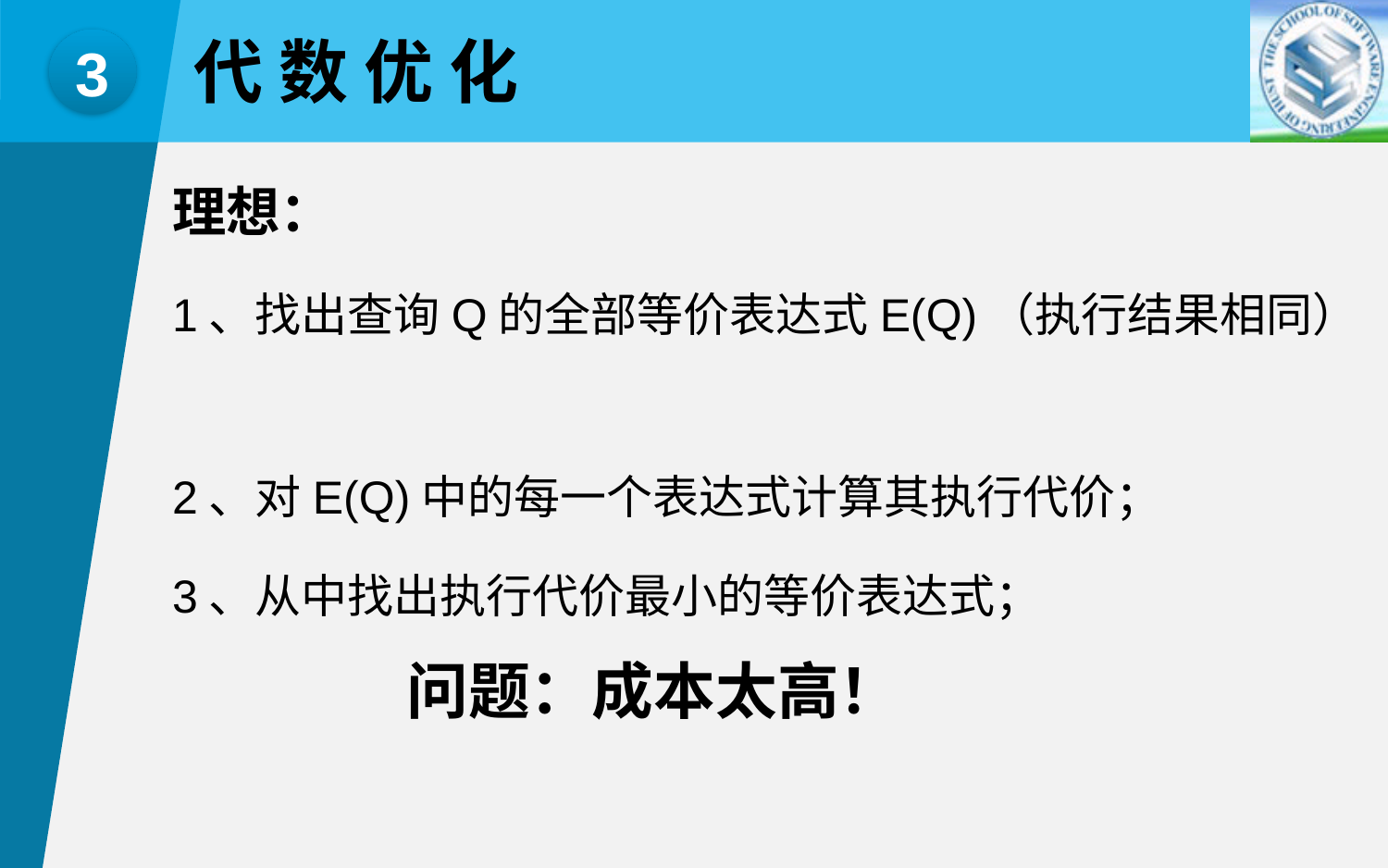

代 数 优 化
3
理想：
1、找出查询Q的全部等价表达式E(Q)（执行结果相同）
2、对E(Q)中的每一个表达式计算其执行代价；
3、从中找出执行代价最小的等价表达式；
问题：成本太高！